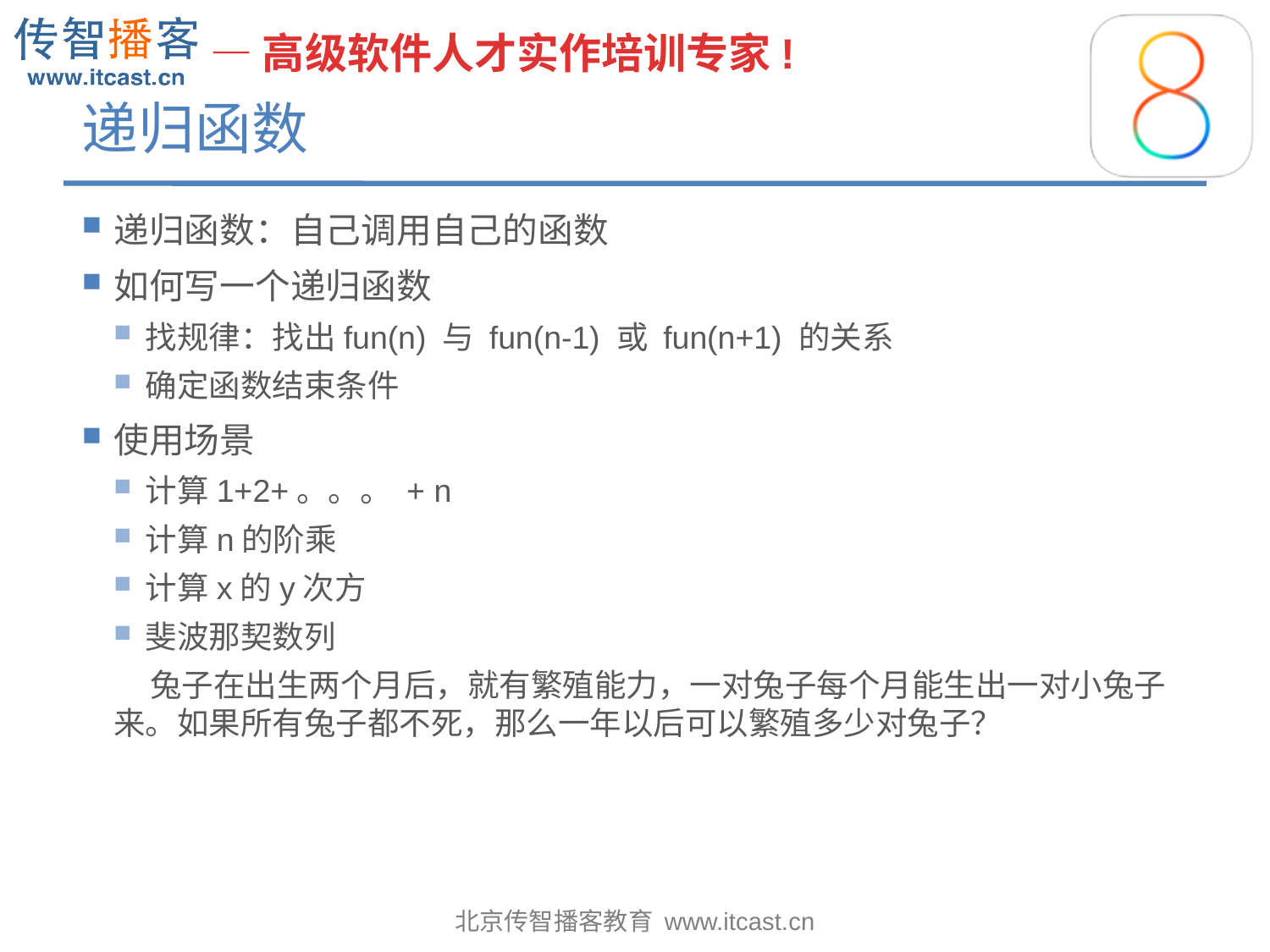

# 递归函数
递归函数：自己调用自己的函数
如何写一个递归函数
找规律：找出fun(n) 与 fun(n-1) 或 fun(n+1) 的关系
确定函数结束条件
使用场景
计算1+2+。。。 + n
计算n的阶乘
计算x的y次方
斐波那契数列
    兔子在出生两个月后，就有繁殖能力，一对兔子每个月能生出一对小兔子来。如果所有兔子都不死，那么一年以后可以繁殖多少对兔子？